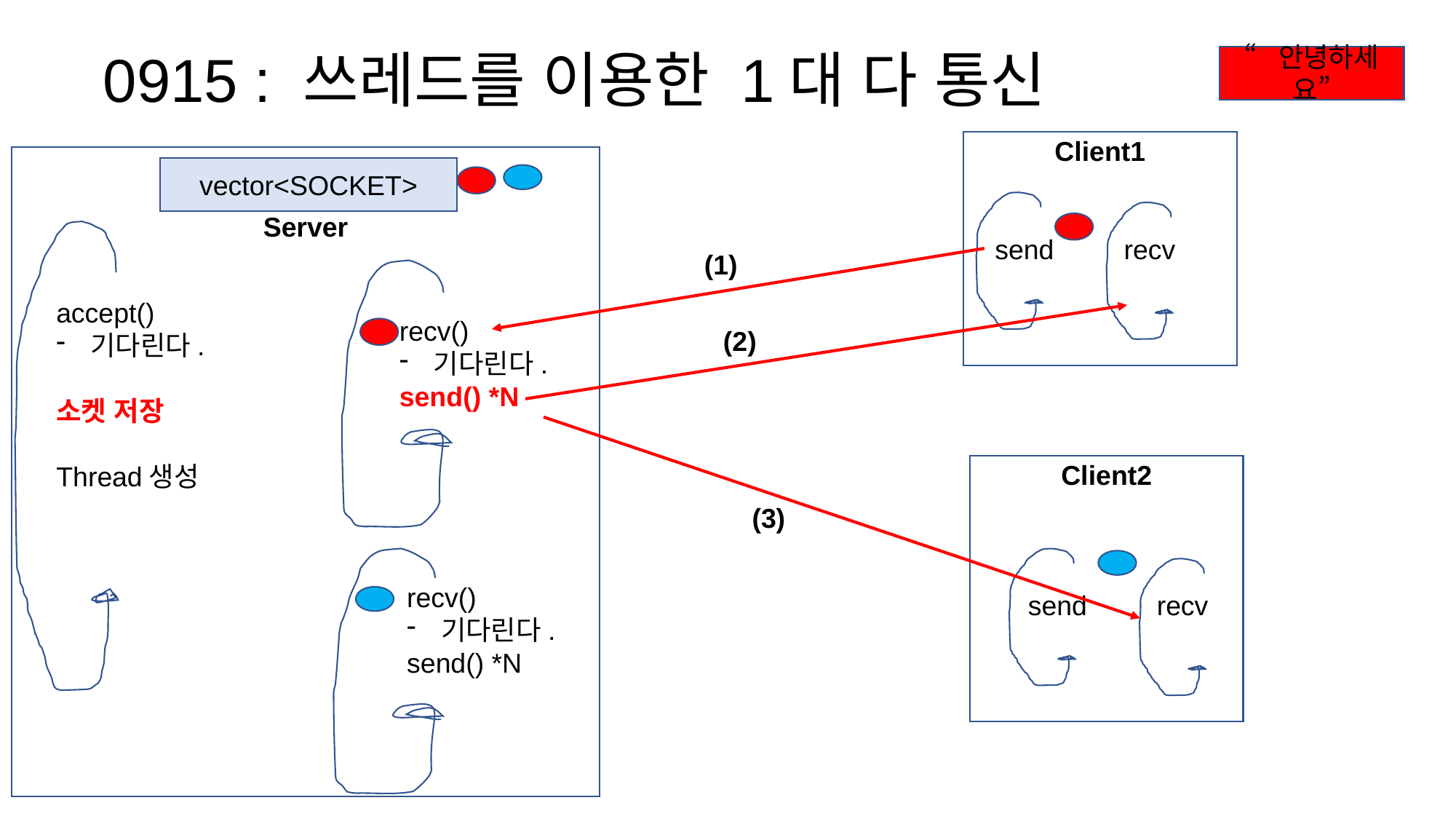

0915 : 쓰레드를 이용한 1대 다 통신
“안녕하세요”
Client1

Server

vector<SOCKET>

send
recv
(1)

accept()
기다린다.

소켓 저장

Thread생성
recv()
기다린다.
send() *N

(2)
Client2

(3)

recv()
기다린다.
send() *N
send
recv